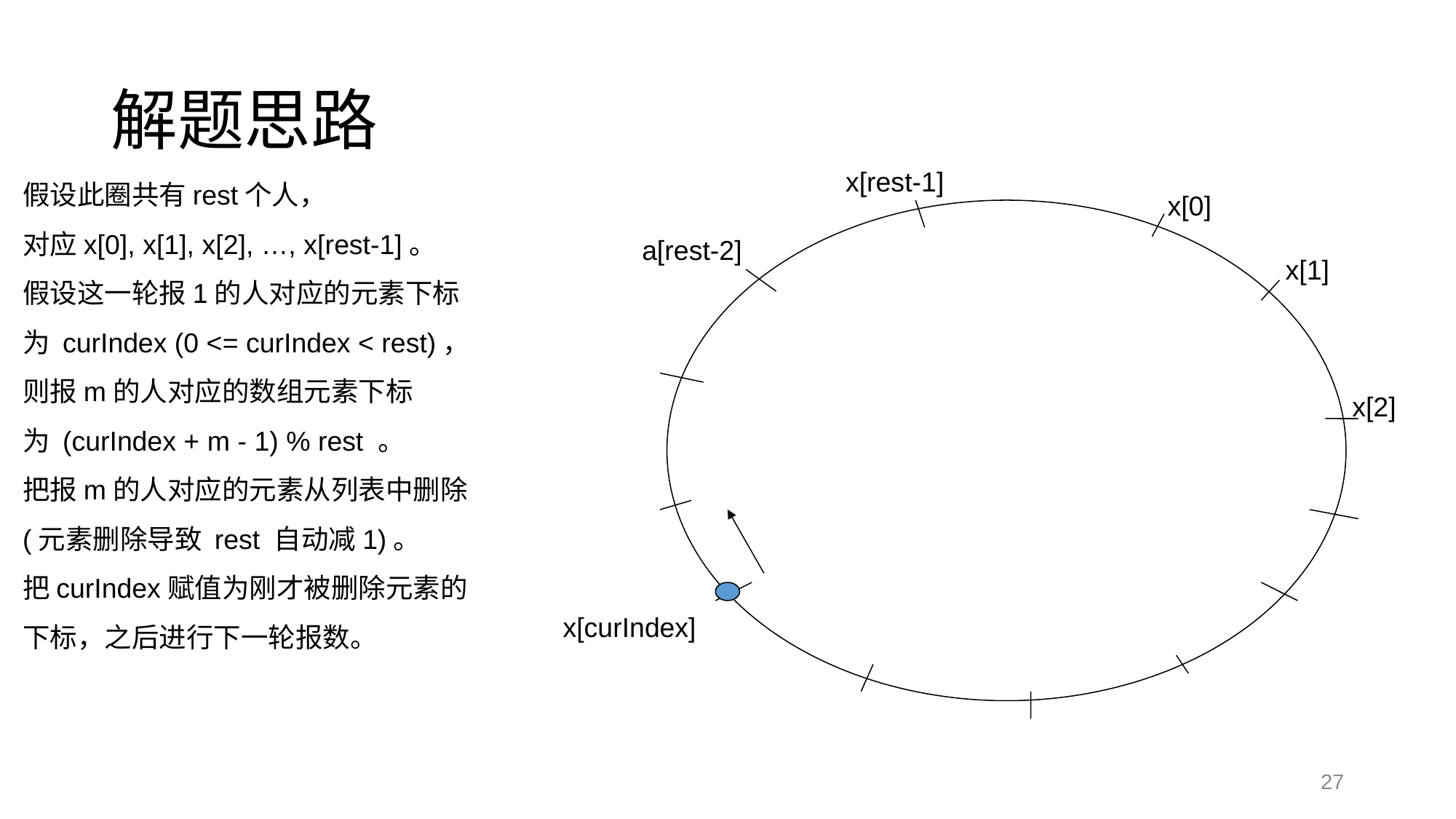

# 解题思路
假设此圈共有rest个人，
对应x[0], x[1], x[2], …, x[rest-1]。
假设这一轮报1的人对应的元素下标
为 curIndex (0 <= curIndex < rest)，
则报m的人对应的数组元素下标
为 (curIndex + m - 1) % rest 。
把报m的人对应的元素从列表中删除
(元素删除导致 rest 自动减1)。
把curIndex赋值为刚才被删除元素的
下标，之后进行下一轮报数。
x[rest-1]
x[0]

a[rest-2]
x[1]

x[2]

x[curIndex]

27